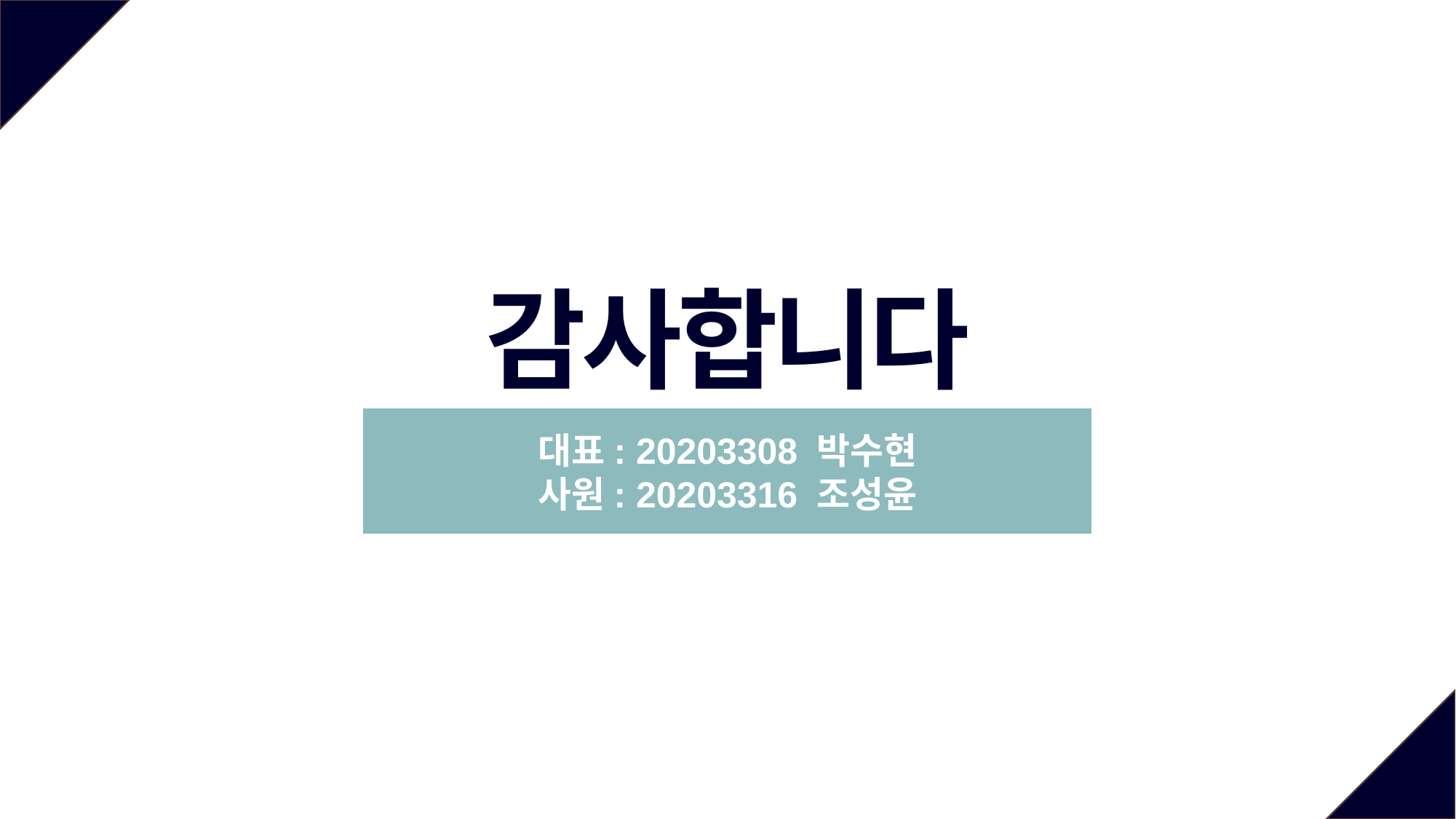

감사합니다
대표: 20203308 박수현
사원: 20203316 조성윤